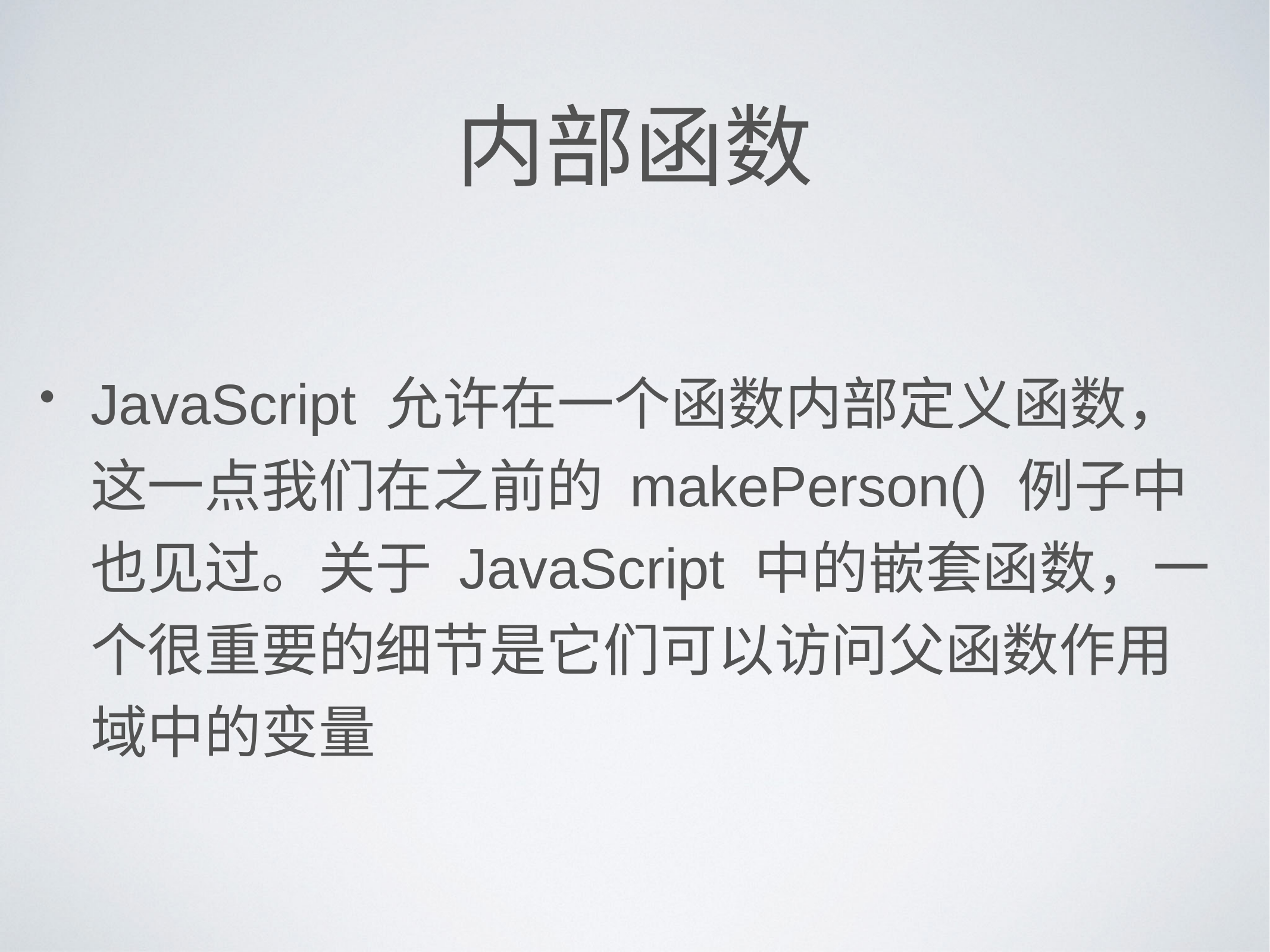

# 内部函数
JavaScript 允许在一个函数内部定义函数，这一点我们在之前的 makePerson() 例子中也见过。关于 JavaScript 中的嵌套函数，一个很重要的细节是它们可以访问父函数作用域中的变量